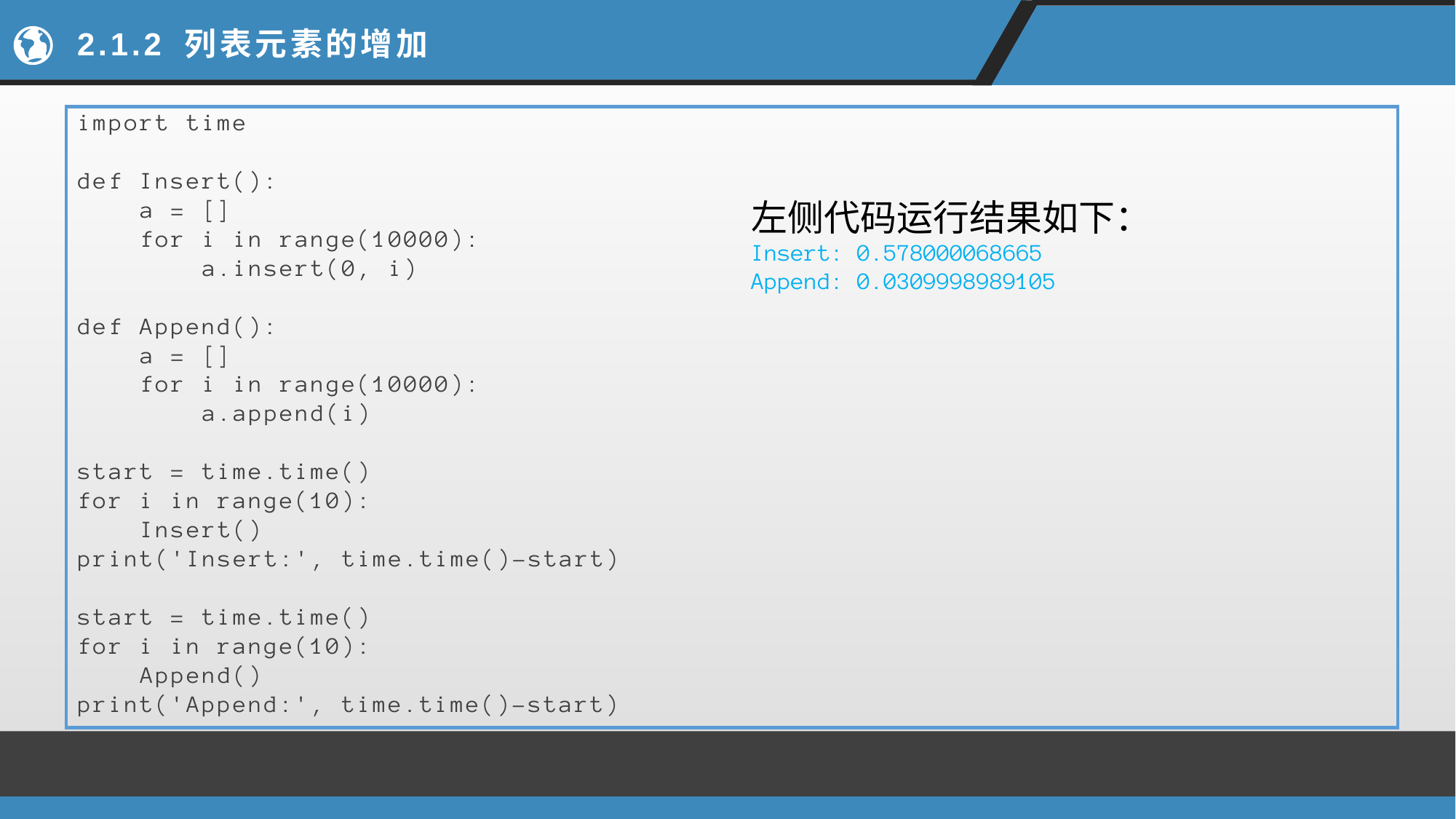

# 2.1.2 列表元素的增加

import time

def Insert():
    a = []
    for i in range(10000):
        a.insert(0, i)

def Append():
    a = []
    for i in range(10000):
        a.append(i)

start = time.time()
for i in range(10):
    Insert()
print('Insert:', time.time()-start)

start = time.time()
for i in range(10):
    Append()
print('Append:', time.time()-start)
左侧代码运行结果如下：
Insert: 0.578000068665
Append: 0.0309998989105